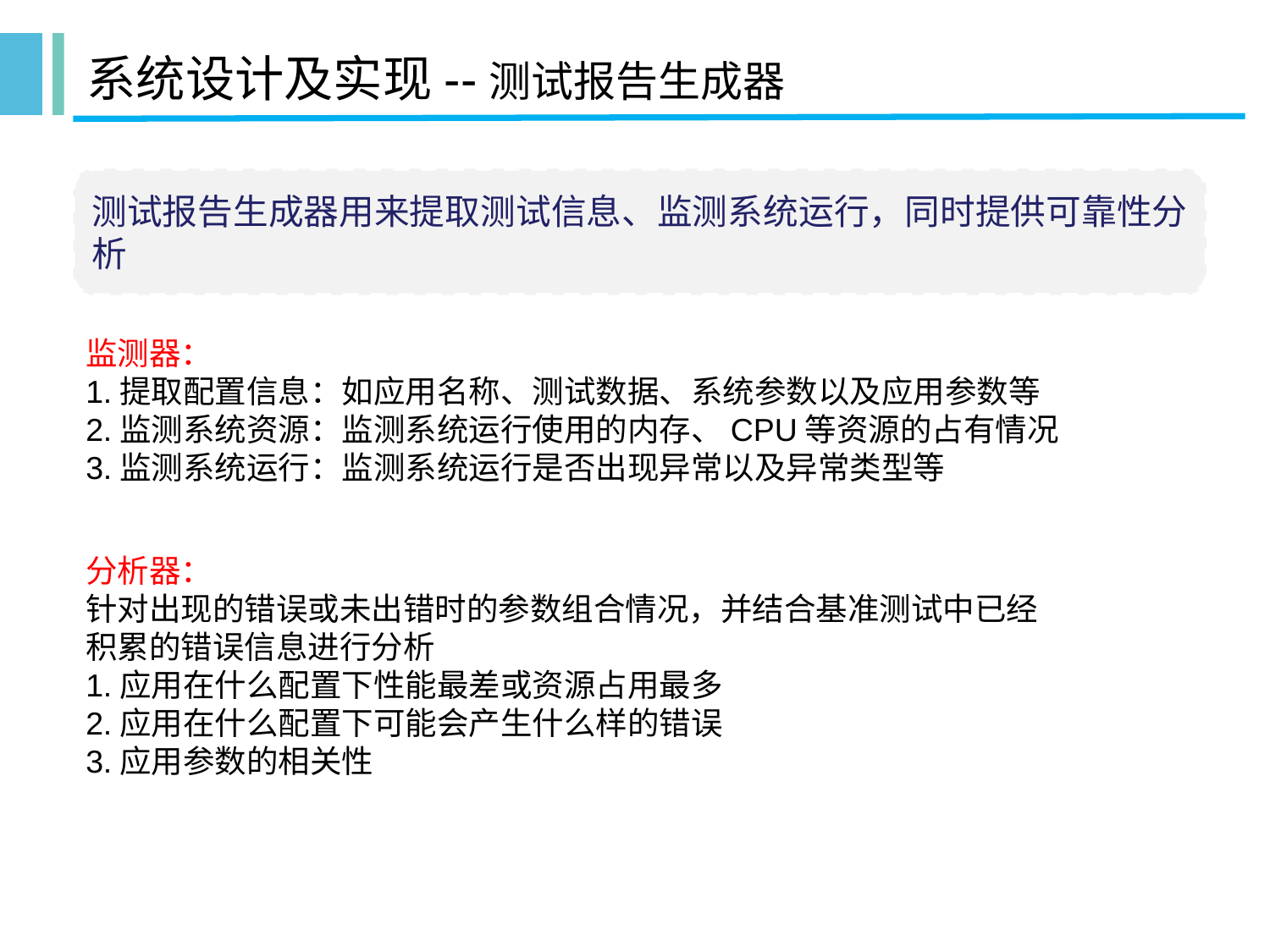

# 系统设计及实现--测试报告生成器
测试报告生成器用来提取测试信息、监测系统运行，同时提供可靠性分析
监测器：
1.提取配置信息：如应用名称、测试数据、系统参数以及应用参数等
2.监测系统资源：监测系统运行使用的内存、CPU等资源的占有情况
3.监测系统运行：监测系统运行是否出现异常以及异常类型等
分析器：
针对出现的错误或未出错时的参数组合情况，并结合基准测试中已经积累的错误信息进行分析
1.应用在什么配置下性能最差或资源占用最多
2.应用在什么配置下可能会产生什么样的错误
3.应用参数的相关性